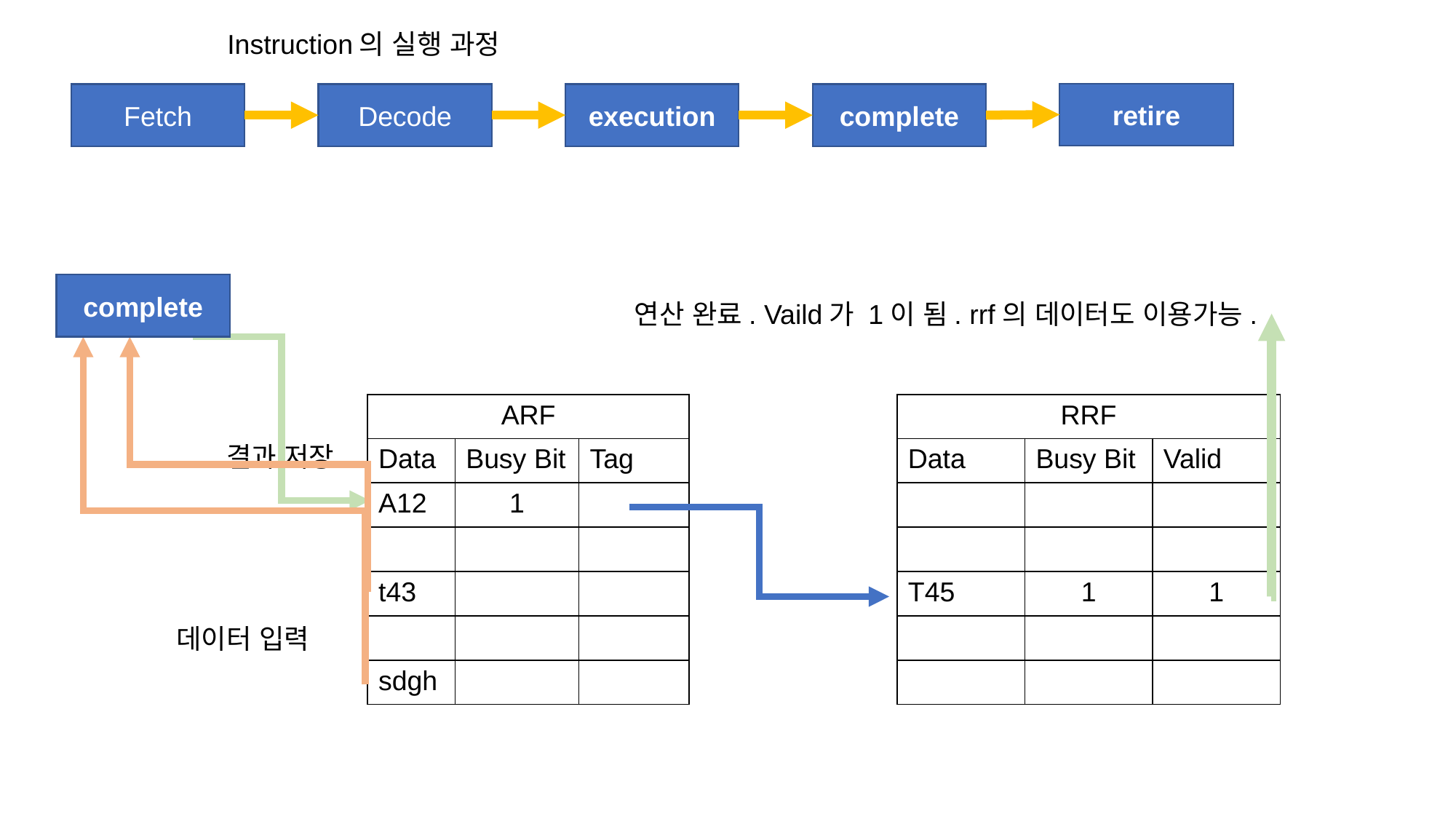

Instruction의 실행 과정
retire
Fetch
Decode
execution
complete
complete
연산 완료. Vaild가 1이 됨. rrf의 데이터도 이용가능.
| ARF |  |  |
| --- | --- | --- |
| Data | Busy Bit | Tag |
| A12 | 1 |  |
|  |  |  |
| t43 |  |  |
|  |  |  |
| sdgh |  |  |
| RRF |  |  |
| --- | --- | --- |
| Data | Busy Bit | Valid |
|  |  |  |
|  |  |  |
| T45 | 1 | 1 |
|  |  |  |
|  |  |  |
결과 저장
데이터 입력